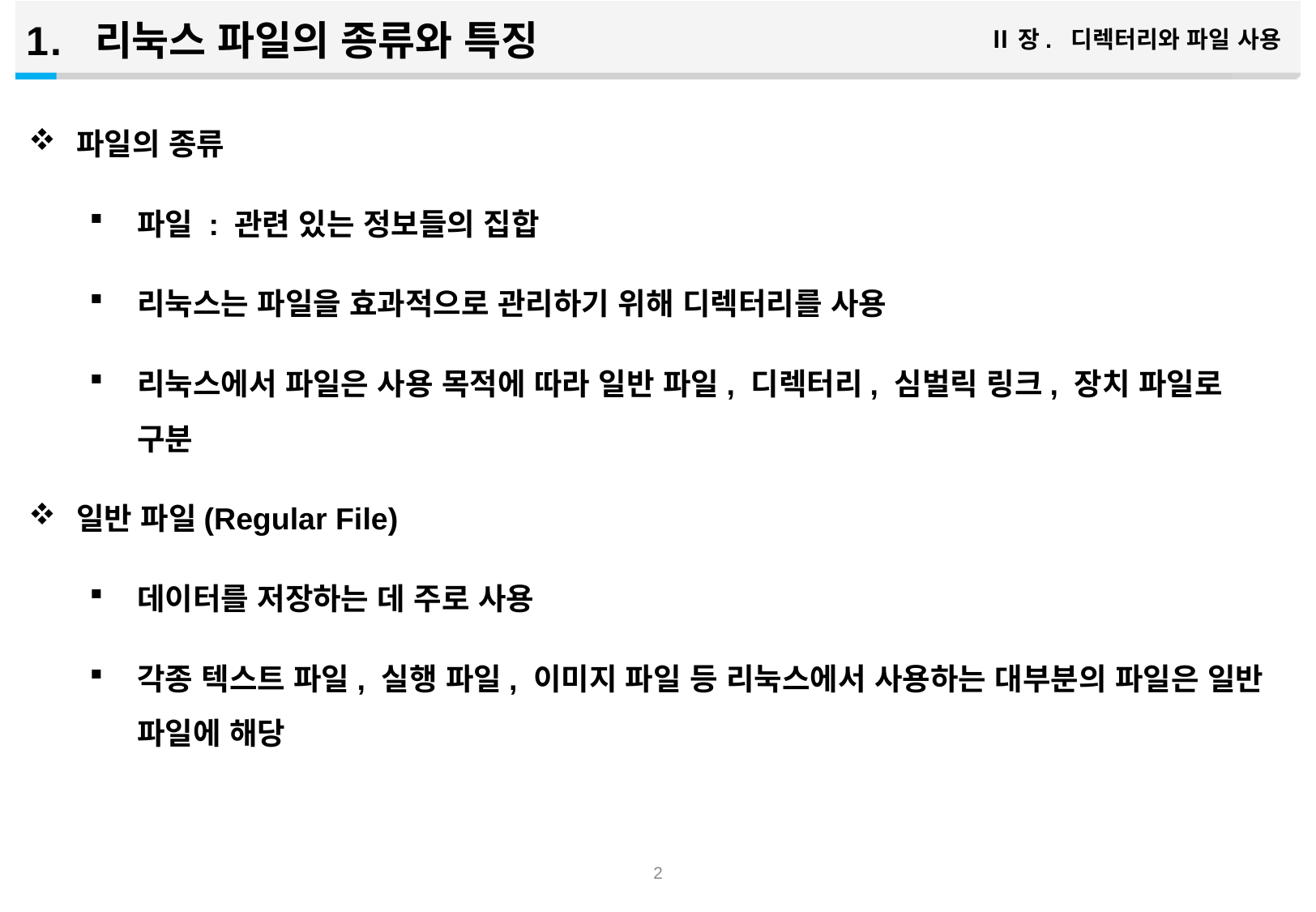

리눅스 파일의 종류와 특징
Ⅱ장.  디렉터리와 파일 사용
파일의 종류
파일 : 관련 있는 정보들의 집합
리눅스는 파일을 효과적으로 관리하기 위해 디렉터리를 사용
리눅스에서 파일은 사용 목적에 따라 일반 파일, 디렉터리, 심벌릭 링크, 장치 파일로 구분
일반 파일(Regular File)
데이터를 저장하는 데 주로 사용
각종 텍스트 파일, 실행 파일, 이미지 파일 등 리눅스에서 사용하는 대부분의 파일은 일반 파일에 해당
2